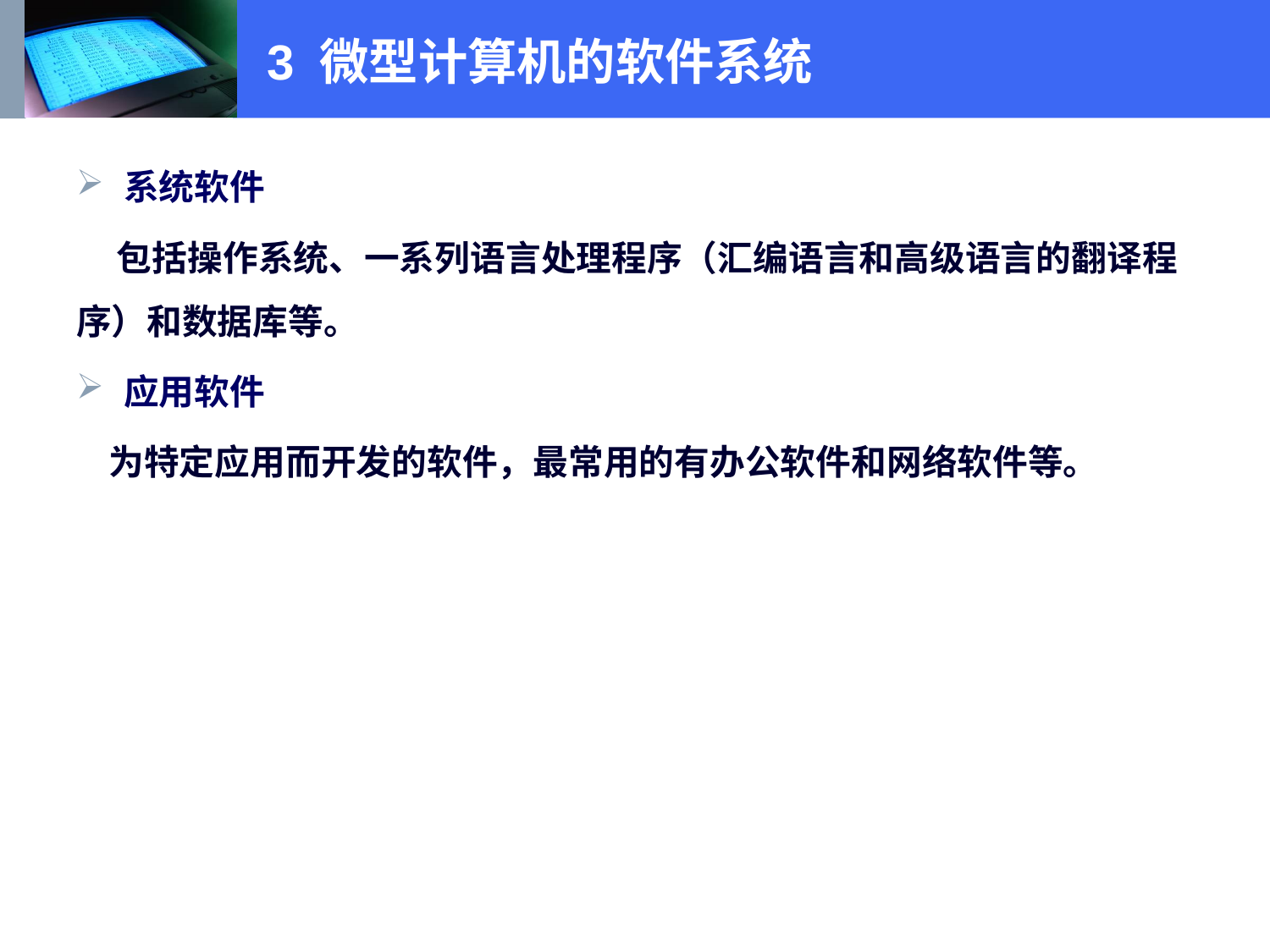

# 3 微型计算机的软件系统
系统软件
    包括操作系统、一系列语言处理程序（汇编语言和高级语言的翻译程序）和数据库等。
应用软件
   为特定应用而开发的软件，最常用的有办公软件和网络软件等。